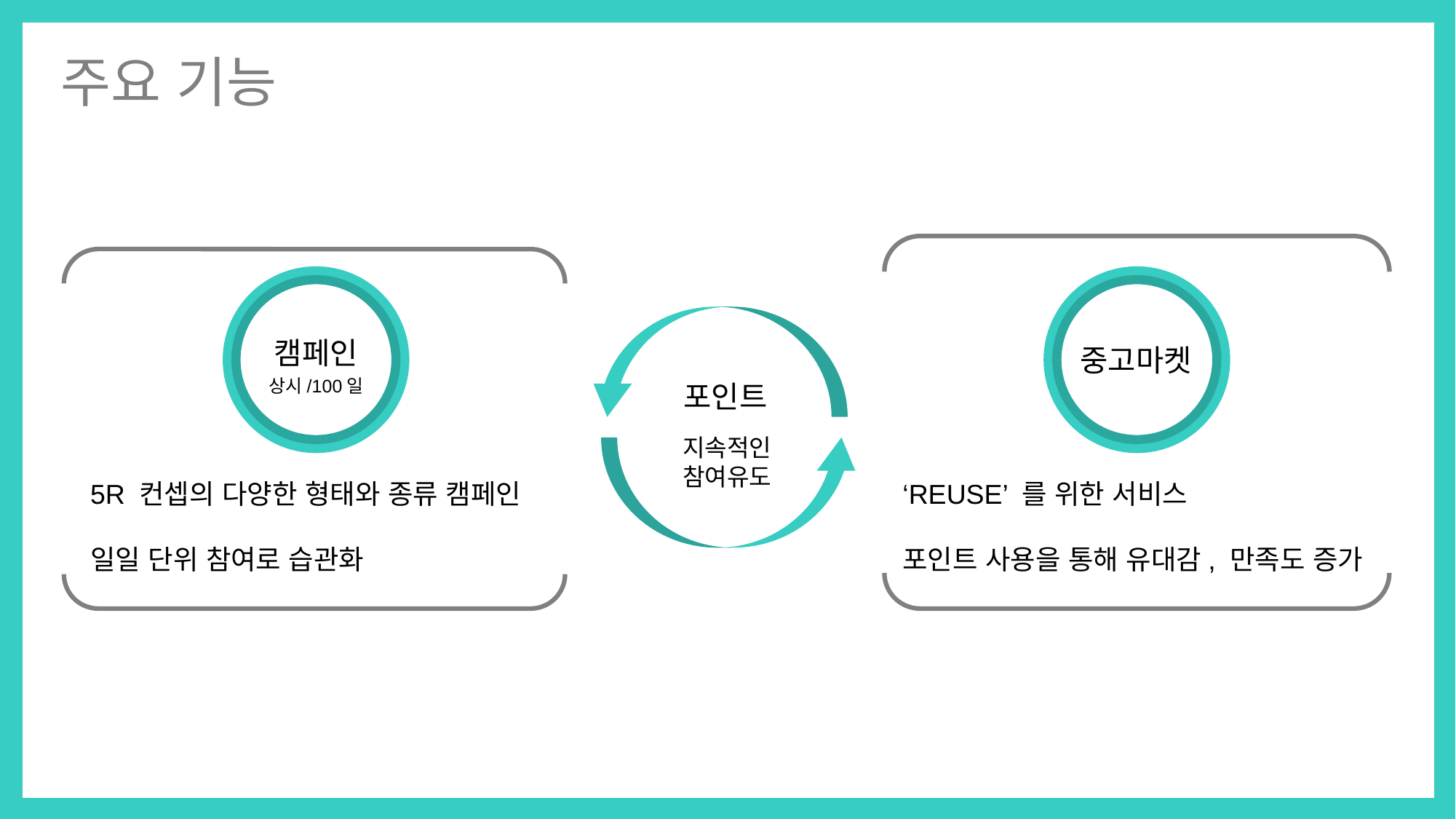

주요 기능

캠페인
상시/100일

중고마켓

포인트
지속적인
참여유도

5R 컨셉의 다양한 형태와 종류 캠페인

일일 단위 참여로 습관화
‘REUSE’ 를 위한 서비스

포인트 사용을 통해 유대감, 만족도 증가